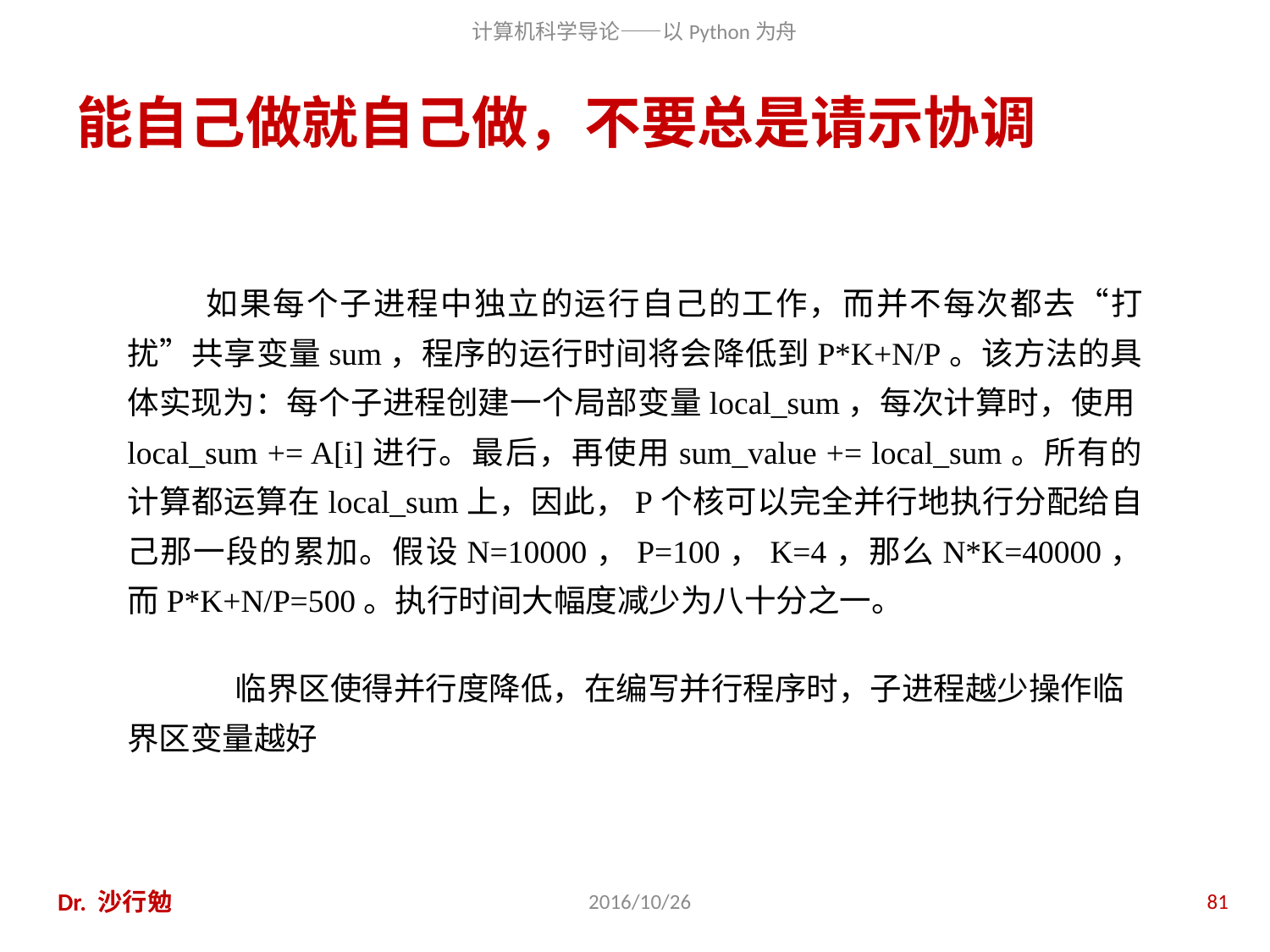

# 能自己做就自己做，不要总是请示协调
   如果每个子进程中独立的运行自己的工作，而并不每次都去“打扰”共享变量sum，程序的运行时间将会降低到P*K+N/P。该方法的具体实现为：每个子进程创建一个局部变量local_sum，每次计算时，使用local_sum += A[i]进行。最后，再使用sum_value += local_sum。所有的计算都运算在local_sum上，因此，P个核可以完全并行地执行分配给自己那一段的累加。假设N=10000，P=100，K=4，那么N*K=40000，而P*K+N/P=500。执行时间大幅度减少为八十分之一。

        临界区使得并行度降低，在编写并行程序时，子进程越少操作临界区变量越好
Dr. 沙行勉
2016/10/26
81